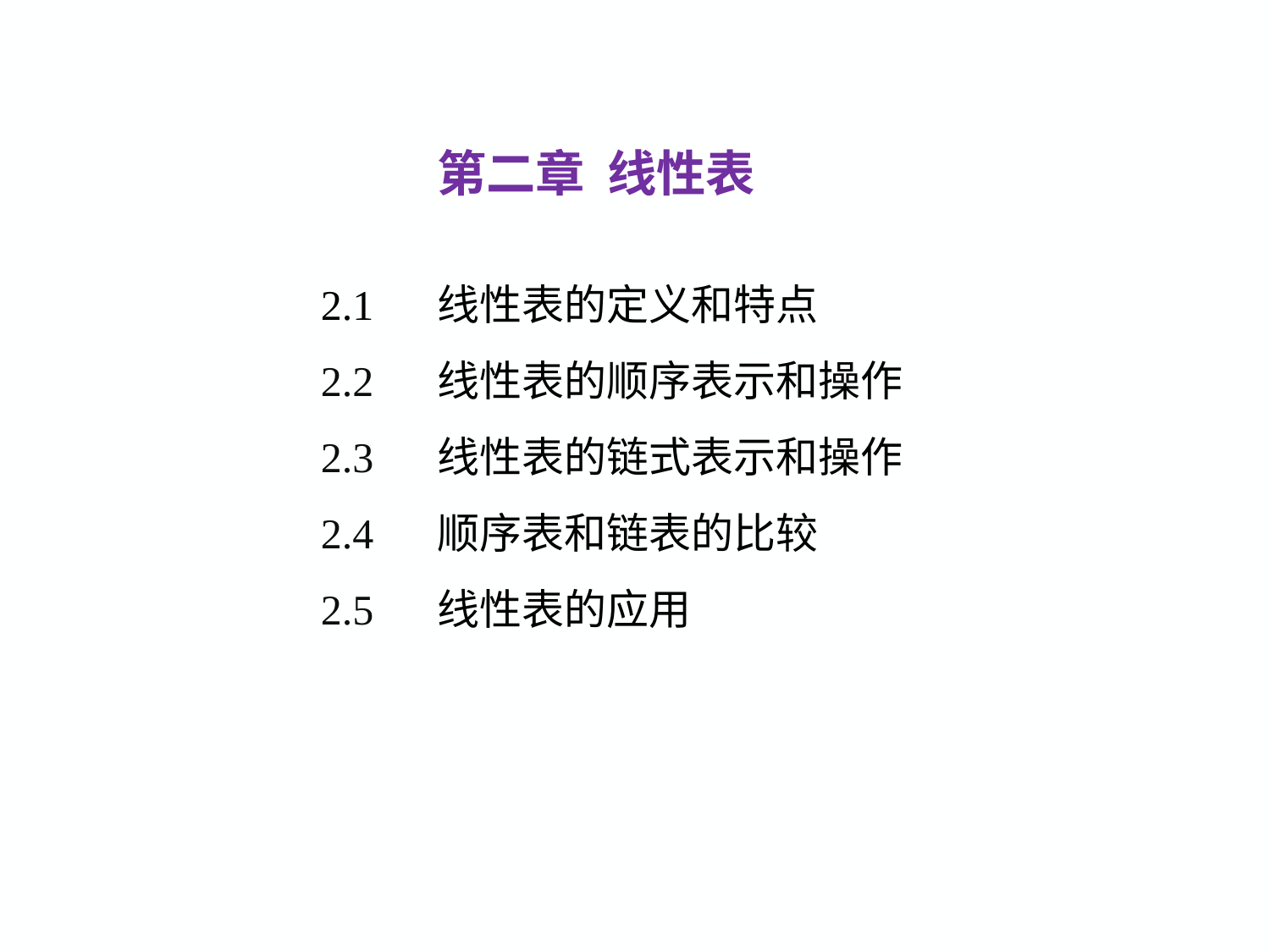

第二章  线性表
2.1
2.2
2.3
2.4
2.5
线性表的定义和特点
线性表的顺序表示和操作
线性表的链式表示和操作
顺序表和链表的比较
线性表的应用